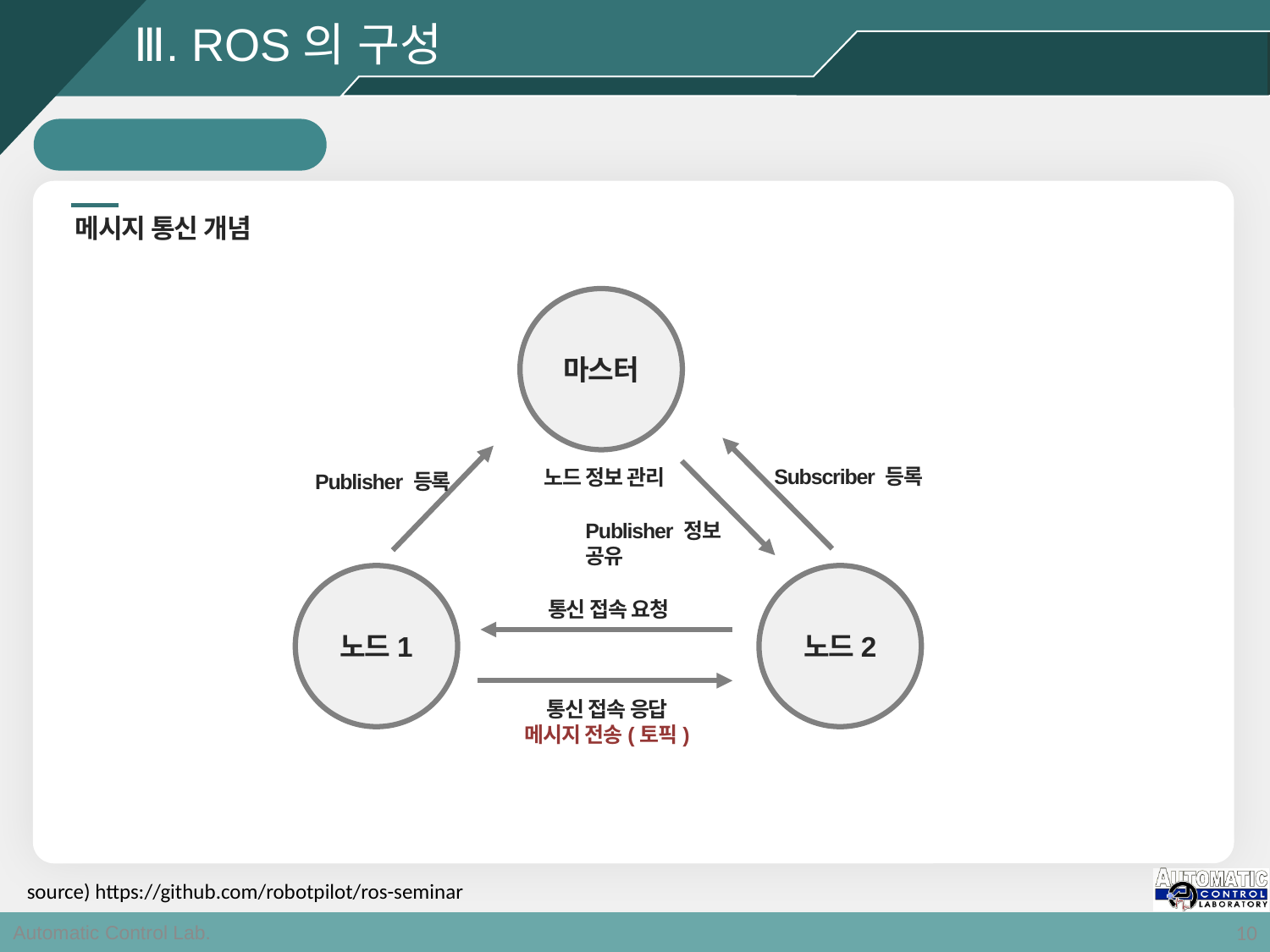

# Ⅲ. ROS의 구성
ROS turtlesim 예제

메시지 통신 개념

마스터
Subscriber 등록
노드 정보 관리
Publisher 등록
Publisher 정보 공유
노드1
노드2
통신 접속 요청
통신 접속 응답
메시지 전송(토픽)
source) https://github.com/robotpilot/ros-seminar
10
Automatic Control Lab.